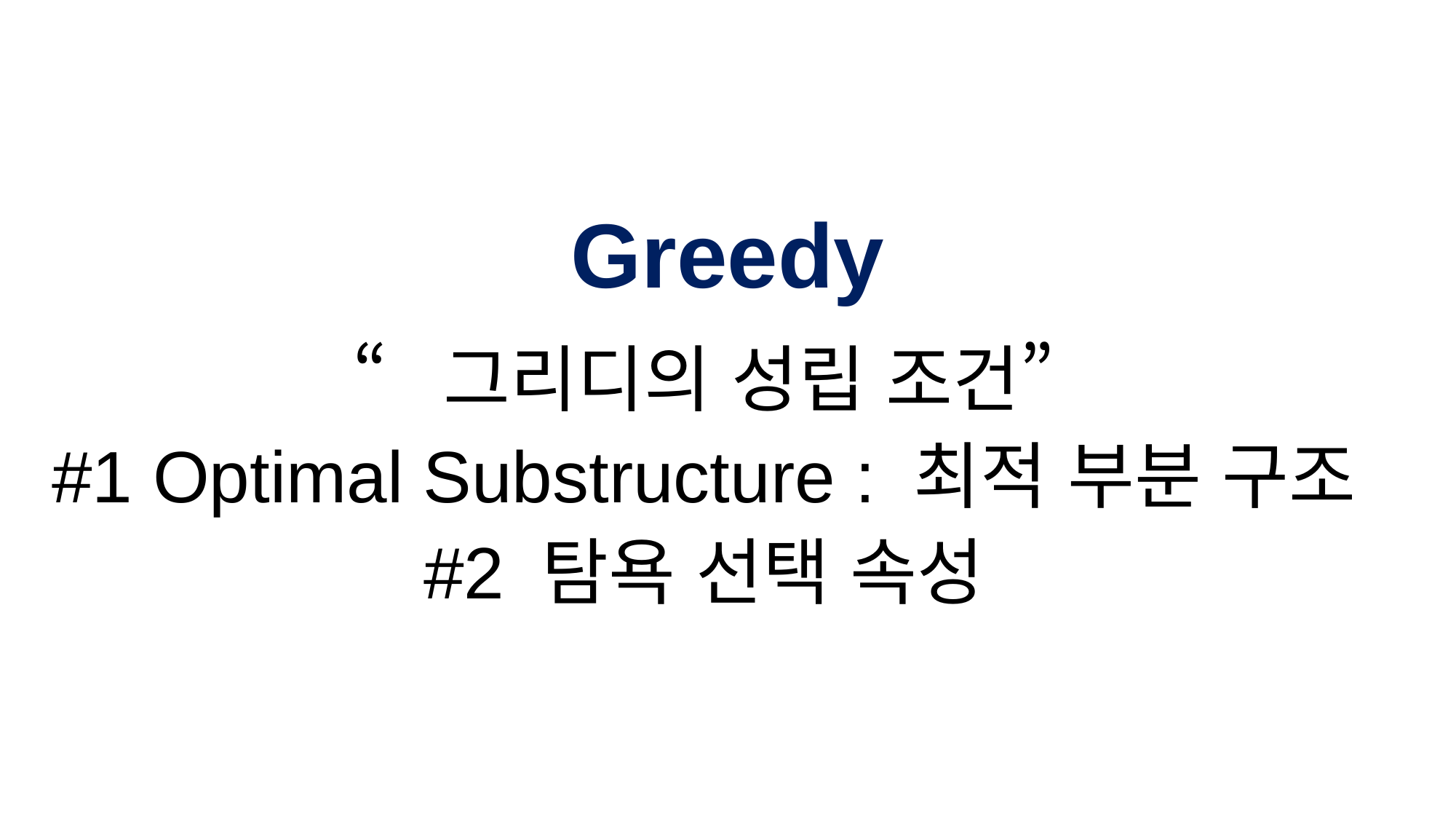

Greedy
“그리디의 성립 조건”
#1 Optimal Substructure : 최적 부분 구조
#2 탐욕 선택 속성